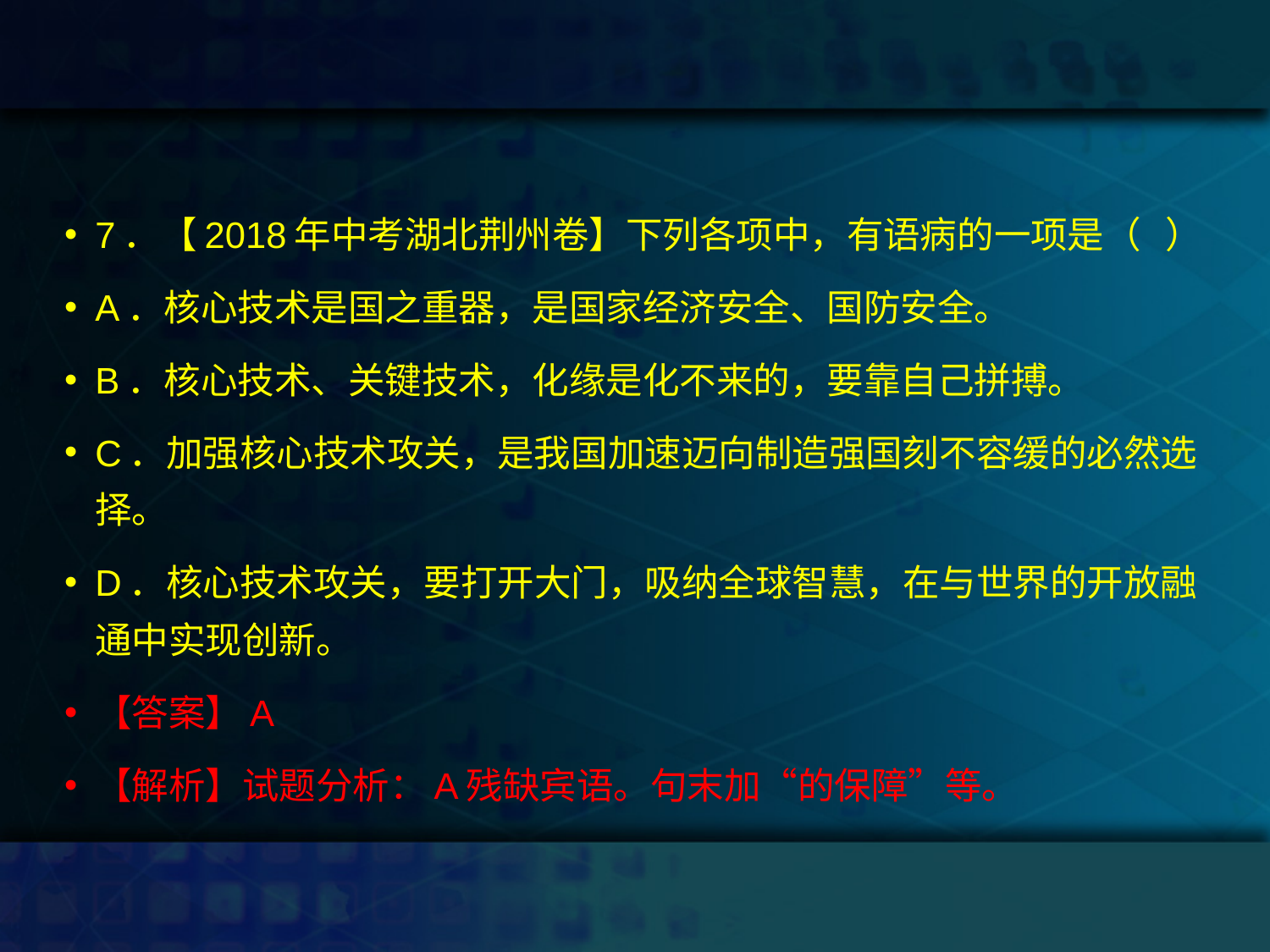

#
7．【2018年中考湖北荆州卷】下列各项中，有语病的一项是（   ）
A．核心技术是国之重器，是国家经济安全、国防安全。
B．核心技术、关键技术，化缘是化不来的，要靠自己拼搏。
C．加强核心技术攻关，是我国加速迈向制造强国刻不容缓的必然选择。
D．核心技术攻关，要打开大门，吸纳全球智慧，在与世界的开放融通中实现创新。
【答案】A
【解析】试题分析：A残缺宾语。句末加“的保障”等。